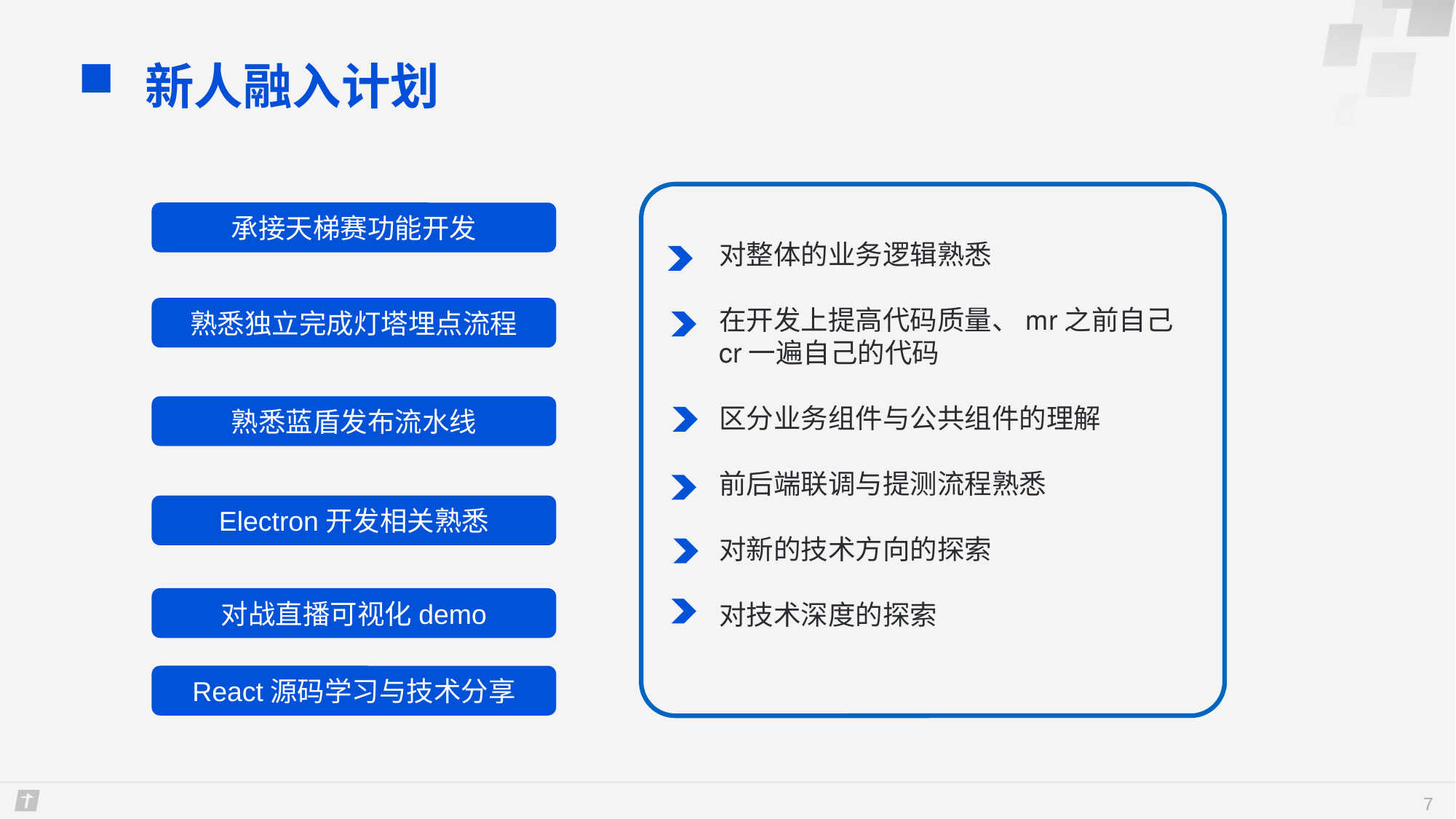

新人融入计划

承接天梯赛功能开发

对整体的业务逻辑熟悉
在开发上提高代码质量、mr之前自己cr一遍自己的代码

区分业务组件与公共组件的理解

前后端联调与提测流程熟悉

对新的技术方向的探索

对技术深度的探索

熟悉独立完成灯塔埋点流程

熟悉蓝盾发布流水线

Electron开发相关熟悉

对战直播可视化demo

React源码学习与技术分享
7